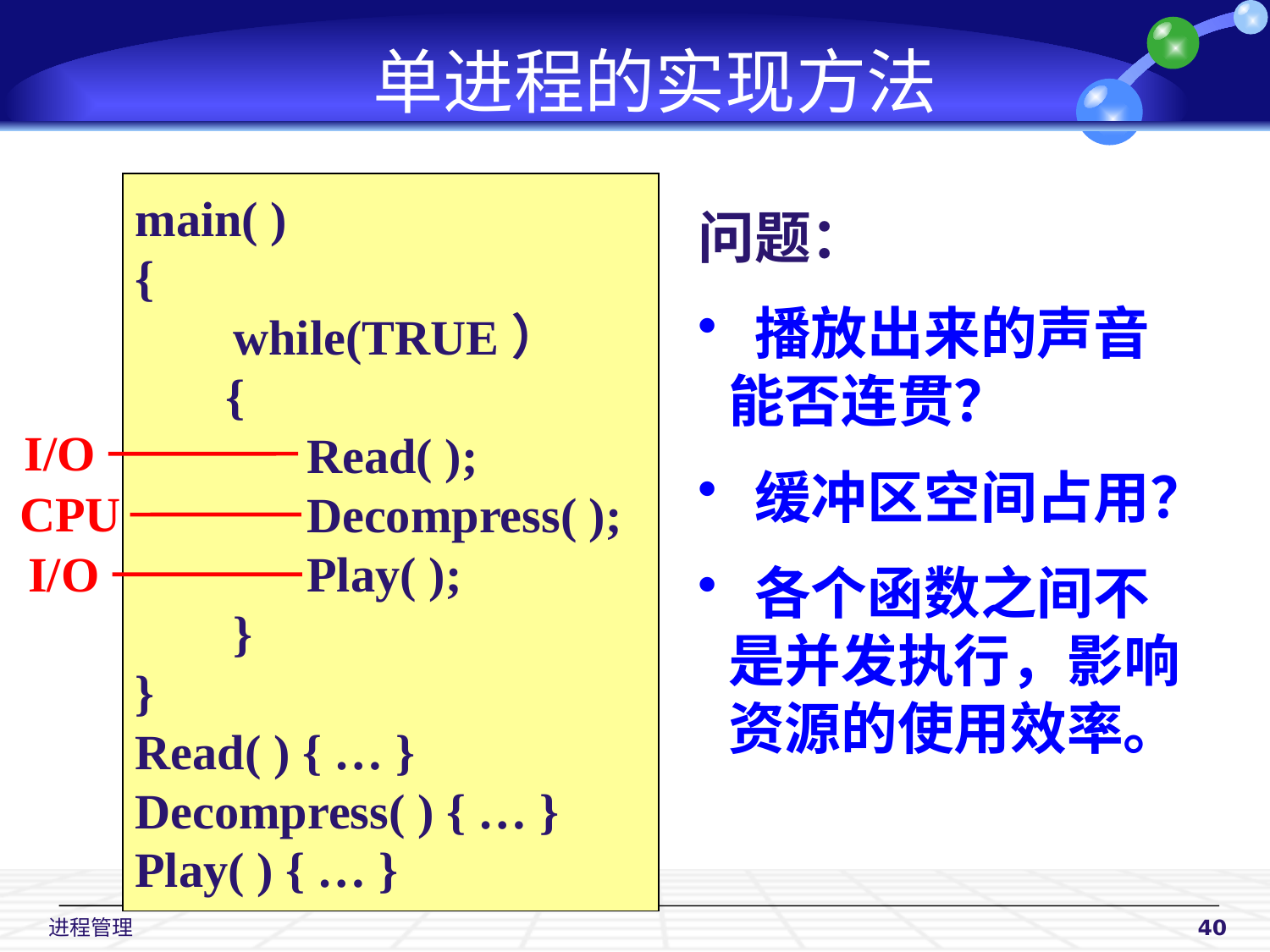

单进程的实现方法
main( )
{
        while(TRUE）
       {
              Read( );
              Decompress( );
              Play( );
        }
}
Read( ) { … }
Decompress( ) { … }
Play( ) { … }
问题：
 播放出来的声音能否连贯？
 缓冲区空间占用？
 各个函数之间不是并发执行，影响资源的使用效率。
I/O

CPU

I/O

   进程管理
40